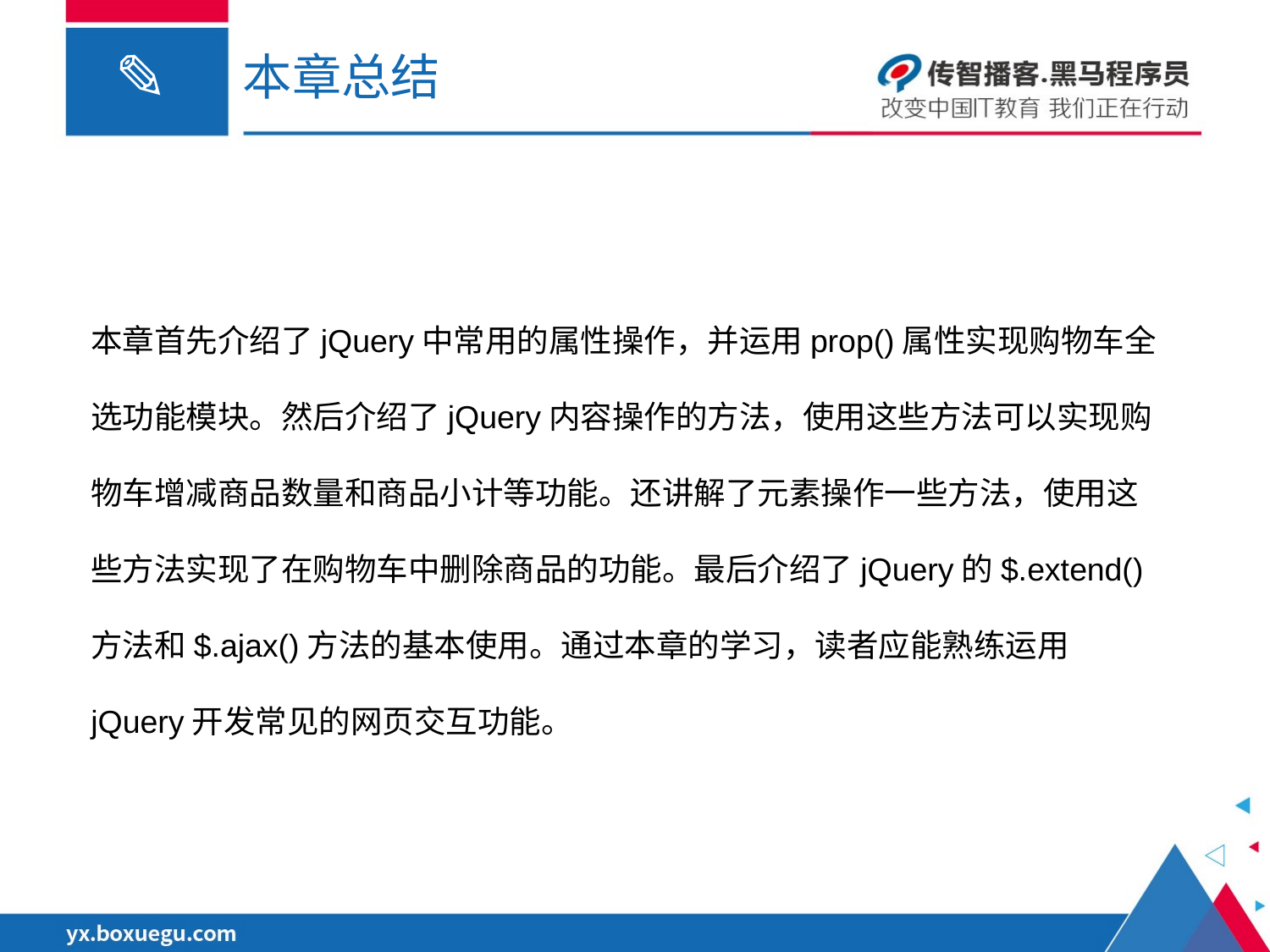

# 本章总结
本章首先介绍了jQuery中常用的属性操作，并运用prop()属性实现购物车全选功能模块。然后介绍了jQuery内容操作的方法，使用这些方法可以实现购物车增减商品数量和商品小计等功能。还讲解了元素操作一些方法，使用这些方法实现了在购物车中删除商品的功能。最后介绍了jQuery的$.extend()方法和$.ajax()方法的基本使用。通过本章的学习，读者应能熟练运用jQuery开发常见的网页交互功能。